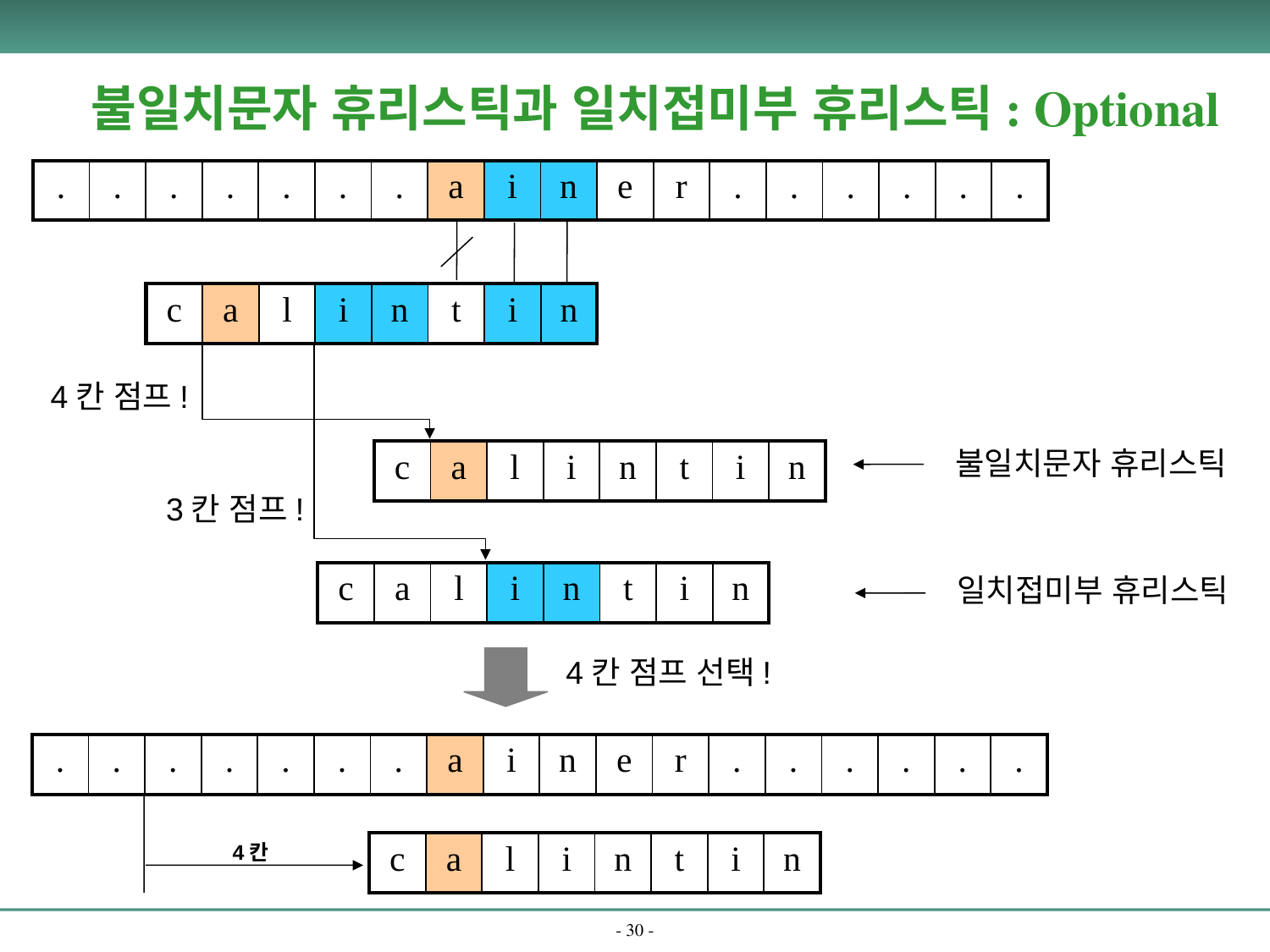

불일치문자 휴리스틱과 일치접미부 휴리스틱: Optional
| . | . | . | . | . | . | . | a | i | n | e | r | . | . | . | . | . | . |
| --- | --- | --- | --- | --- | --- | --- | --- | --- | --- | --- | --- | --- | --- | --- | --- | --- | --- |

| c | a | l | i | n | t | i | n |
| --- | --- | --- | --- | --- | --- | --- | --- |

4칸 점프!
불일치문자 휴리스틱
| c | a | l | i | n | t | i | n |
| --- | --- | --- | --- | --- | --- | --- | --- |

3칸 점프!
| c | a | l | i | n | t | i | n |
| --- | --- | --- | --- | --- | --- | --- | --- |
일치접미부 휴리스틱

4칸 점프 선택!

| . | . | . | . | . | . | . | a | i | n | e | r | . | . | . | . | . | . |
| --- | --- | --- | --- | --- | --- | --- | --- | --- | --- | --- | --- | --- | --- | --- | --- | --- | --- |

4칸
| c | a | l | i | n | t | i | n |
| --- | --- | --- | --- | --- | --- | --- | --- |